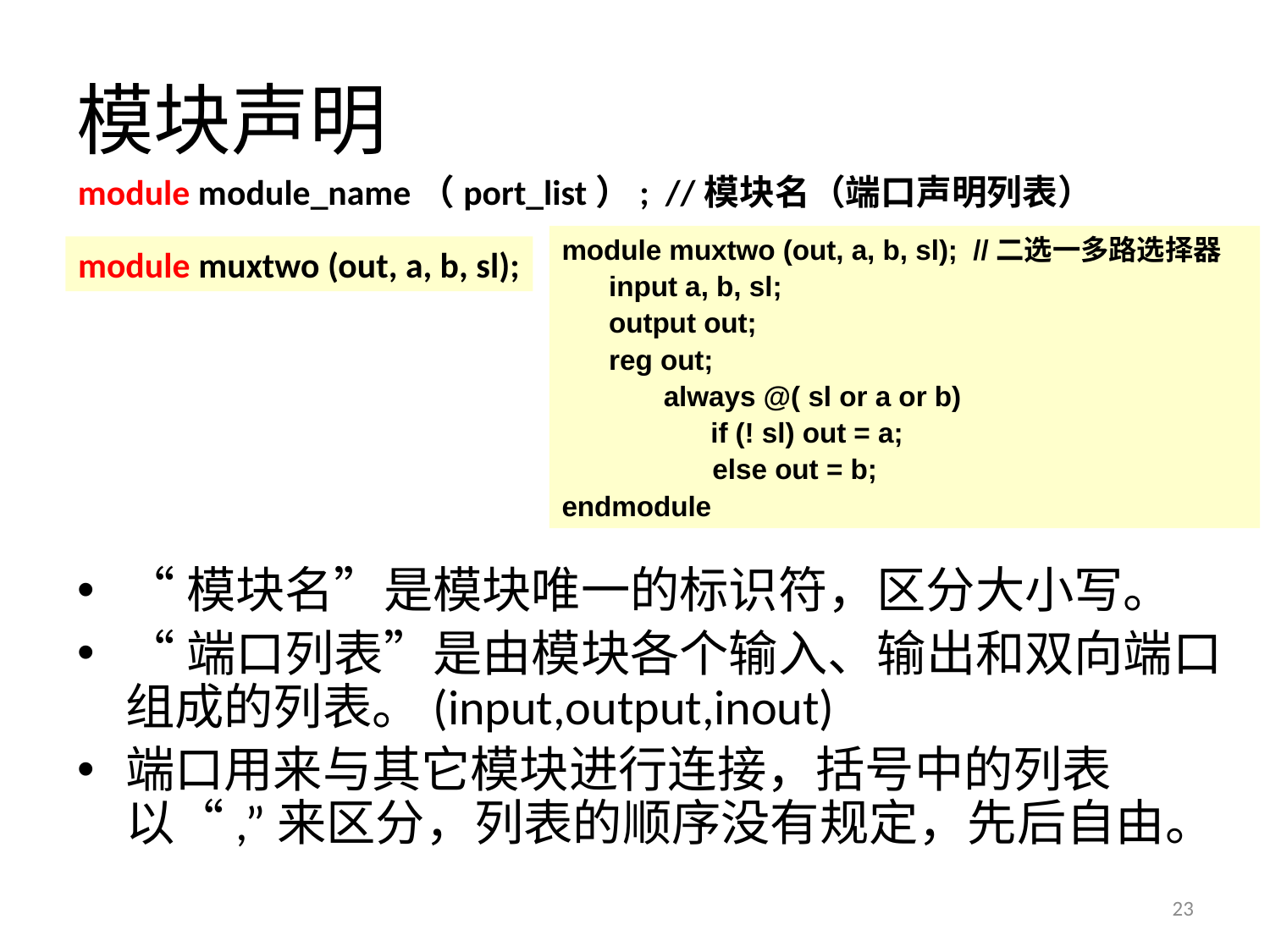

模块声明
module module_name（port_list）;  //模块名（端口声明列表）

“模块名”是模块唯一的标识符，区分大小写。
“端口列表”是由模块各个输入、输出和双向端口组成的列表。(input,output,inout)
端口用来与其它模块进行连接，括号中的列表以“,”来区分，列表的顺序没有规定，先后自由。
module muxtwo (out, a, b, sl);  //二选一多路选择器
      input a, b, sl;
      output out;
      reg out;
             always @( sl or a or b)
                   if (! sl) out = a;
	   else out = b;
endmodule
module muxtwo (out, a, b, sl);
23